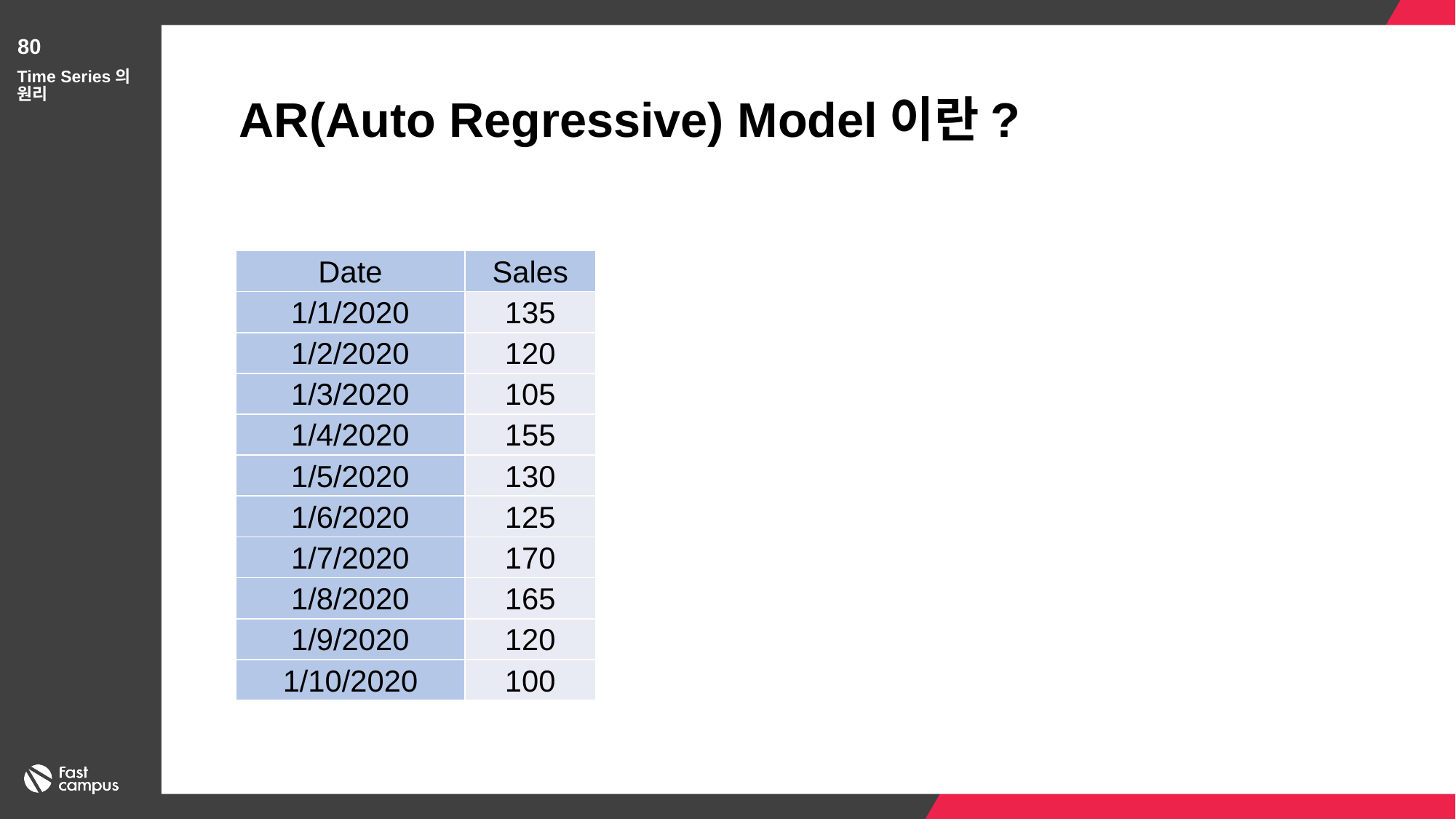

80
Time Series의 원리
AR(Auto Regressive) Model이란?
| Date | Sales |
| --- | --- |
| 1/1/2020 | 135 |
| 1/2/2020 | 120 |
| 1/3/2020 | 105 |
| 1/4/2020 | 155 |
| 1/5/2020 | 130 |
| 1/6/2020 | 125 |
| 1/7/2020 | 170 |
| 1/8/2020 | 165 |
| 1/9/2020 | 120 |
| 1/10/2020 | 100 |